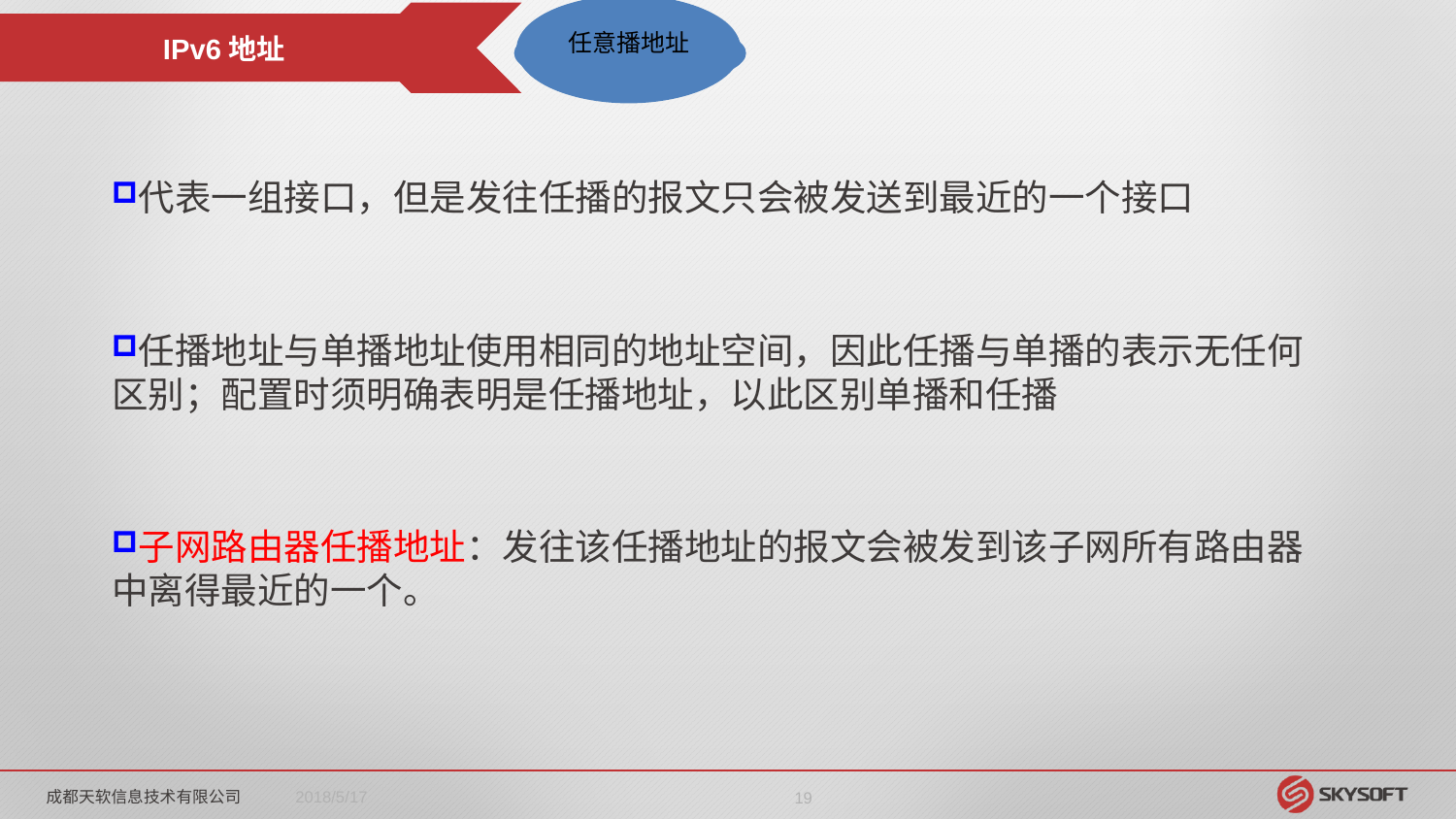

IPv6地址
任意播地址
代表一组接口，但是发往任播的报文只会被发送到最近的一个接口

任播地址与单播地址使用相同的地址空间，因此任播与单播的表示无任何区别；配置时须明确表明是任播地址，以此区别单播和任播

子网路由器任播地址：发往该任播地址的报文会被发到该子网所有路由器中离得最近的一个。
成都天软信息技术有限公司
2018/5/17
19
Page 19
Page 19